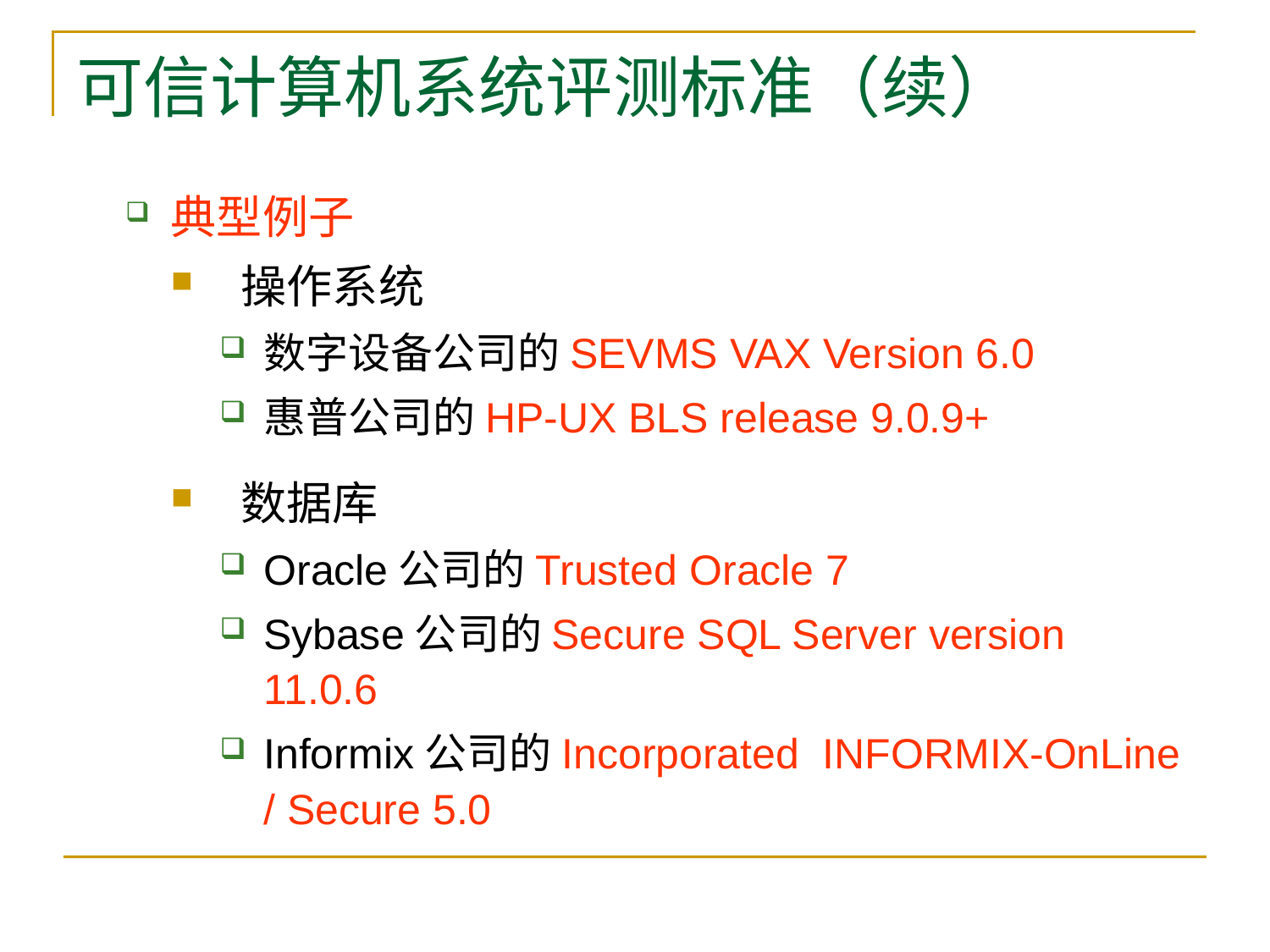

# 可信计算机系统评测标准（续）
典型例子
 操作系统
数字设备公司的SEVMS VAX Version 6.0
惠普公司的HP-UX BLS release 9.0.9+
 数据库
Oracle公司的Trusted Oracle 7
Sybase公司的Secure SQL Server version 11.0.6
Informix公司的Incorporated  INFORMIX-OnLine / Secure 5.0